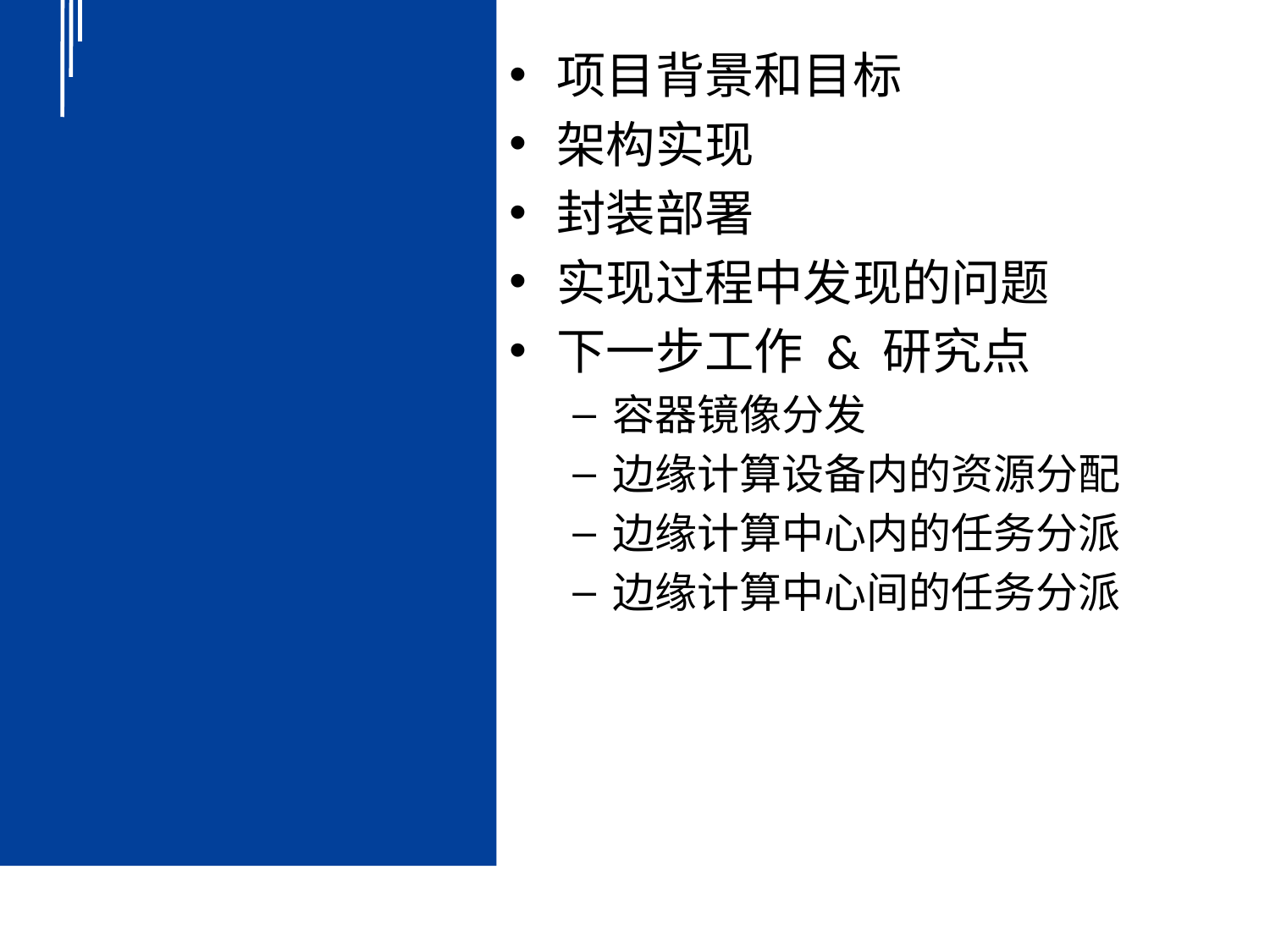

#
项目背景和目标
架构实现
封装部署
实现过程中发现的问题
下一步工作 & 研究点
容器镜像分发
边缘计算设备内的资源分配
边缘计算中心内的任务分派
边缘计算中心间的任务分派